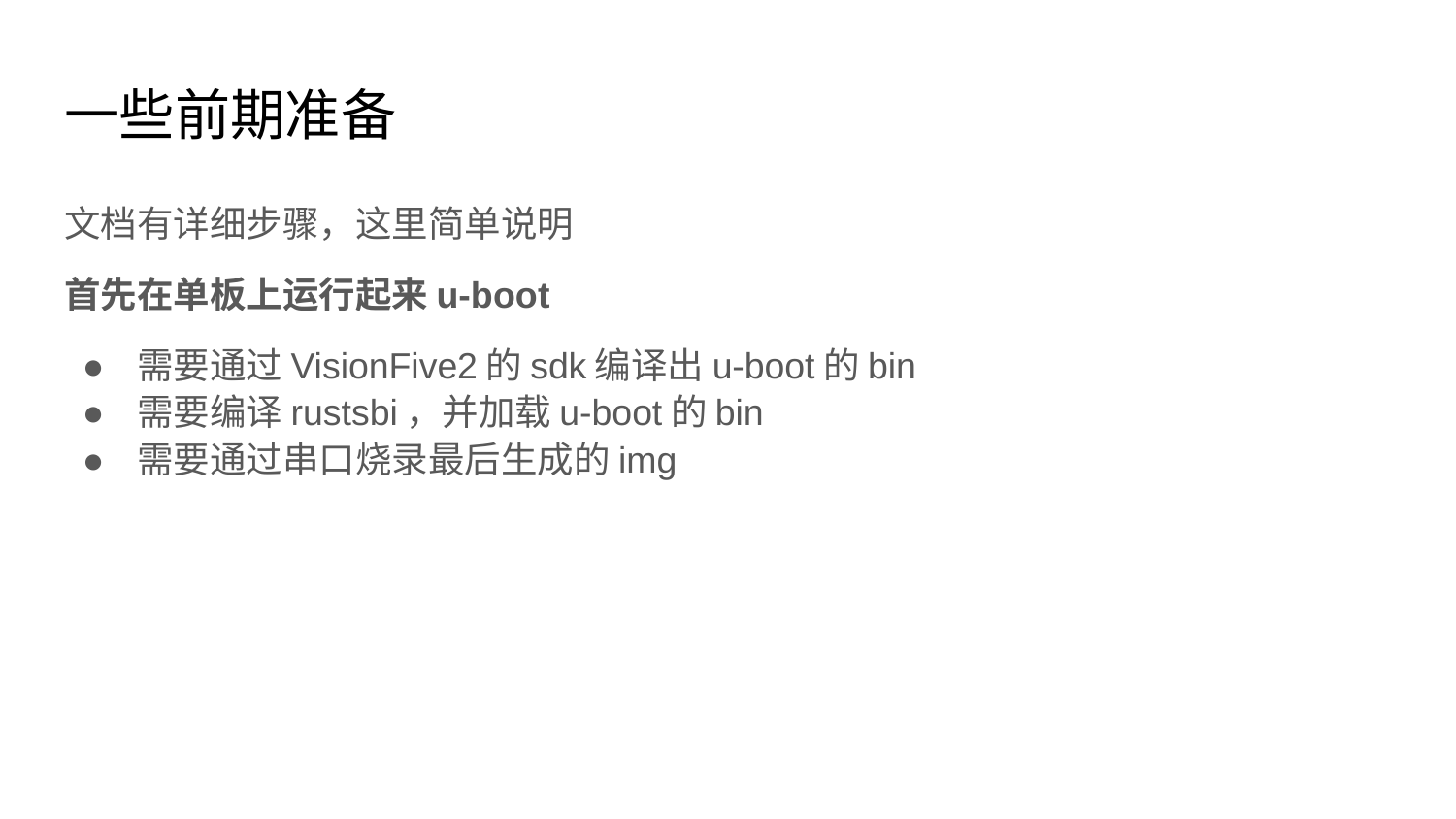

# 一些前期准备
文档有详细步骤，这里简单说明
首先在单板上运行起来u-boot
需要通过VisionFive2的sdk编译出u-boot的bin
需要编译rustsbi，并加载u-boot的bin
需要通过串口烧录最后生成的img